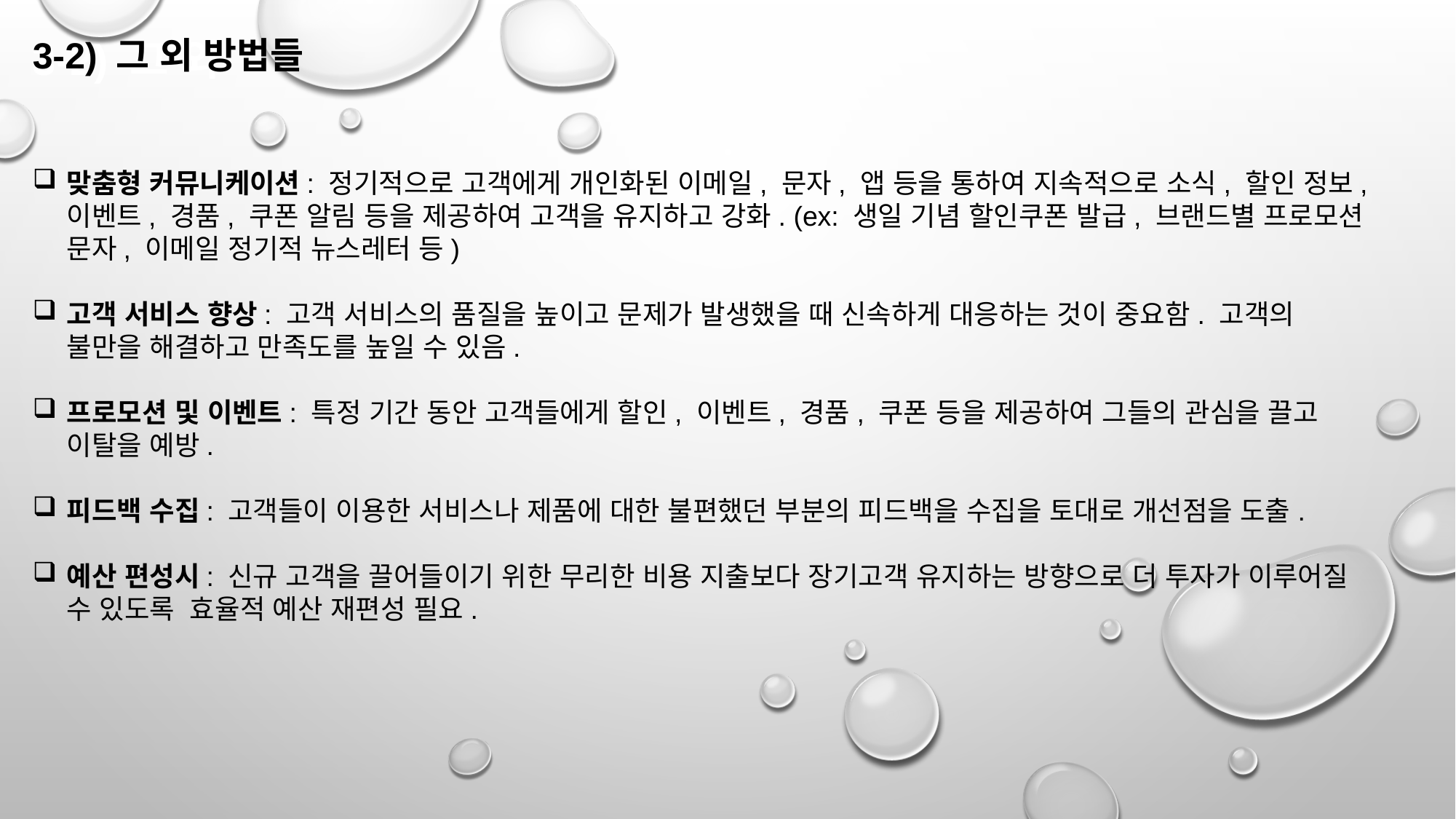

3-2) 그 외
3-2) 그 외 방법들
맞춤형 커뮤니케이션: 정기적으로 고객에게 개인화된 이메일, 문자, 앱 등을 통하여 지속적으로 소식, 할인 정보, 이벤트, 경품, 쿠폰 알림 등을 제공하여 고객을 유지하고 강화. (ex: 생일 기념 할인쿠폰 발급, 브랜드별 프로모션 문자, 이메일 정기적 뉴스레터 등)

고객 서비스 향상: 고객 서비스의 품질을 높이고 문제가 발생했을 때 신속하게 대응하는 것이 중요함. 고객의 불만을 해결하고 만족도를 높일 수 있음.

프로모션 및 이벤트: 특정 기간 동안 고객들에게 할인, 이벤트, 경품, 쿠폰 등을 제공하여 그들의 관심을 끌고 이탈을 예방.

피드백 수집: 고객들이 이용한 서비스나 제품에 대한 불편했던 부분의 피드백을 수집을 토대로 개선점을 도출.

예산 편성시: 신규 고객을 끌어들이기 위한 무리한 비용 지출보다 장기고객 유지하는 방향으로 더 투자가 이루어질 수 있도록  효율적 예산 재편성 필요.